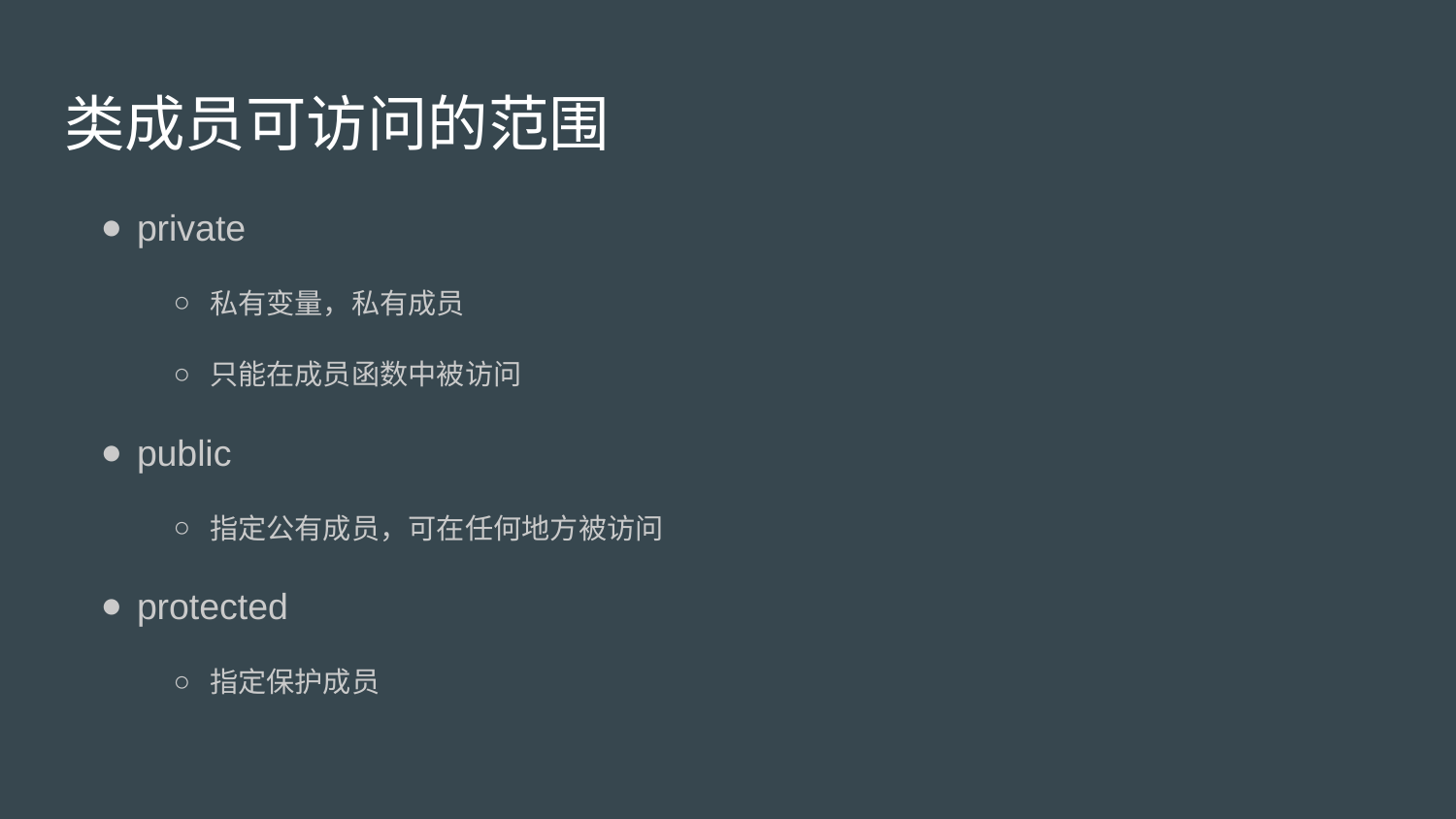

# 类成员可访问的范围
private
私有变量，私有成员
只能在成员函数中被访问
public
指定公有成员，可在任何地方被访问
protected
指定保护成员